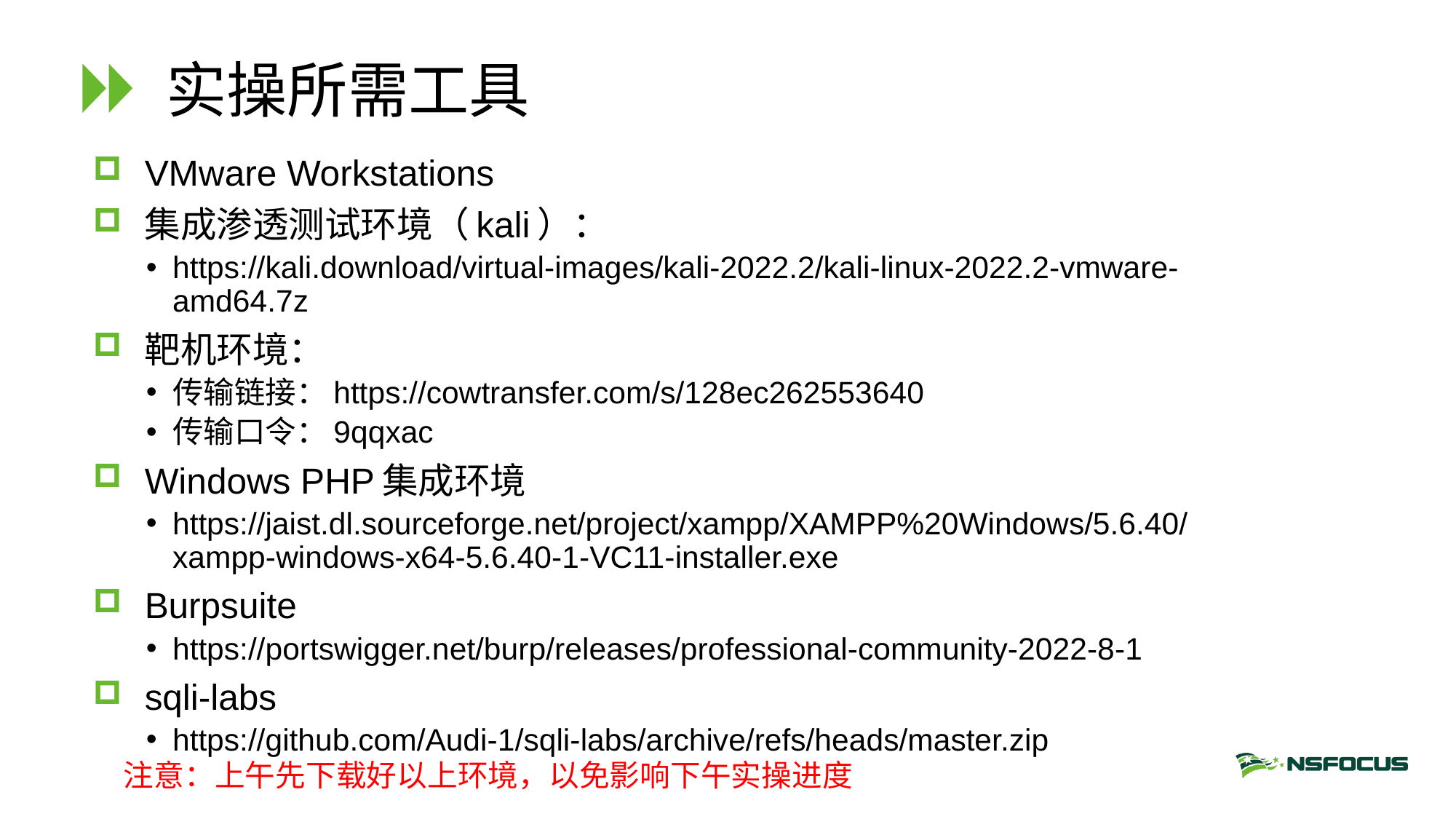

# 实操所需工具
VMware Workstations
集成渗透测试环境（kali）：
https://kali.download/virtual-images/kali-2022.2/kali-linux-2022.2-vmware-amd64.7z
靶机环境：
传输链接：https://cowtransfer.com/s/128ec262553640
传输口令：9qqxac
Windows PHP集成环境
https://jaist.dl.sourceforge.net/project/xampp/XAMPP%20Windows/5.6.40/xampp-windows-x64-5.6.40-1-VC11-installer.exe
Burpsuite
https://portswigger.net/burp/releases/professional-community-2022-8-1
sqli-labs
https://github.com/Audi-1/sqli-labs/archive/refs/heads/master.zip
注意：上午先下载好以上环境，以免影响下午实操进度